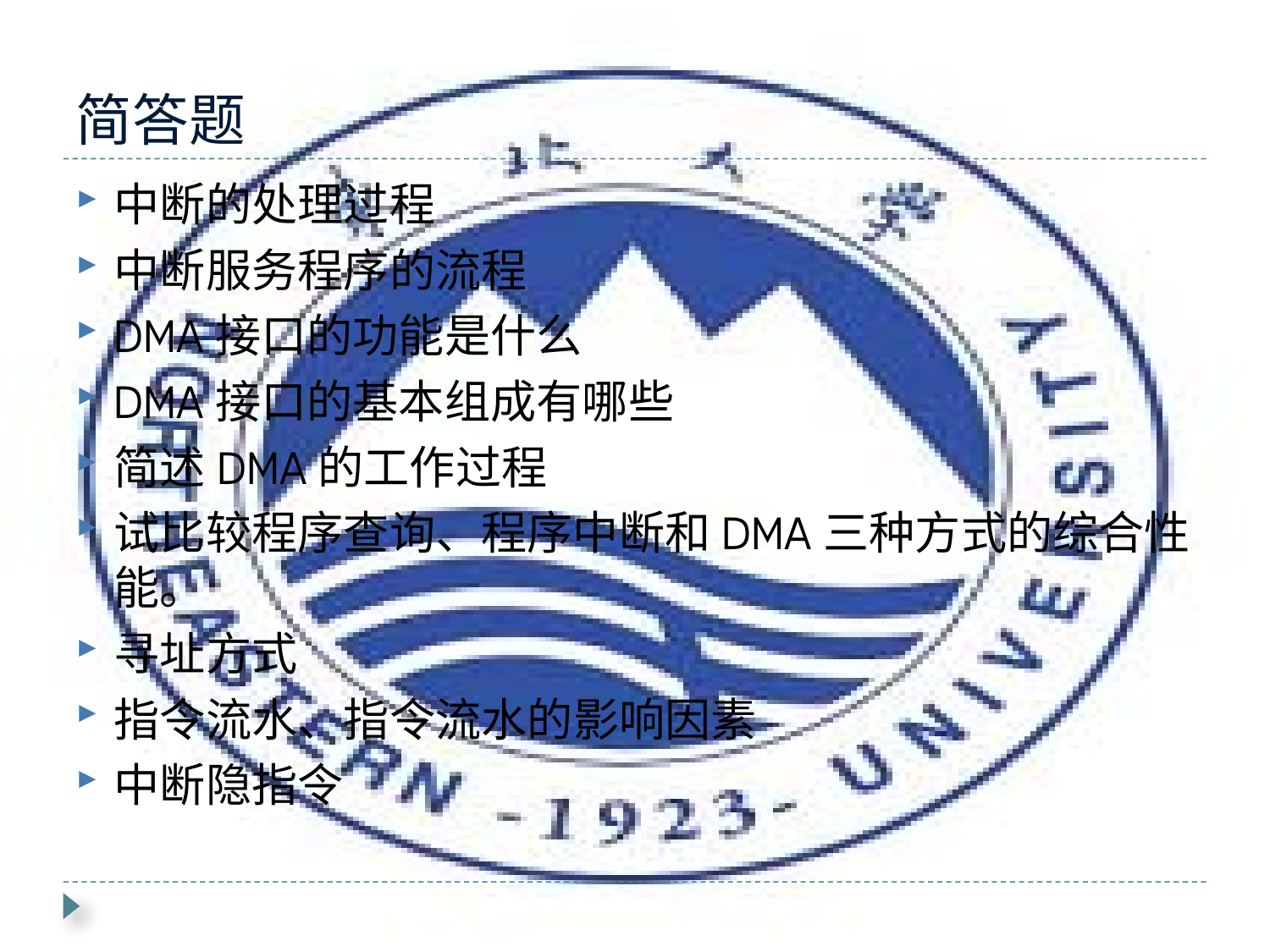

# 简答题
中断的处理过程
中断服务程序的流程
DMA接口的功能是什么
DMA接口的基本组成有哪些
简述DMA的工作过程
试比较程序查询、程序中断和DMA三种方式的综合性能。
寻址方式
指令流水、指令流水的影响因素
中断隐指令